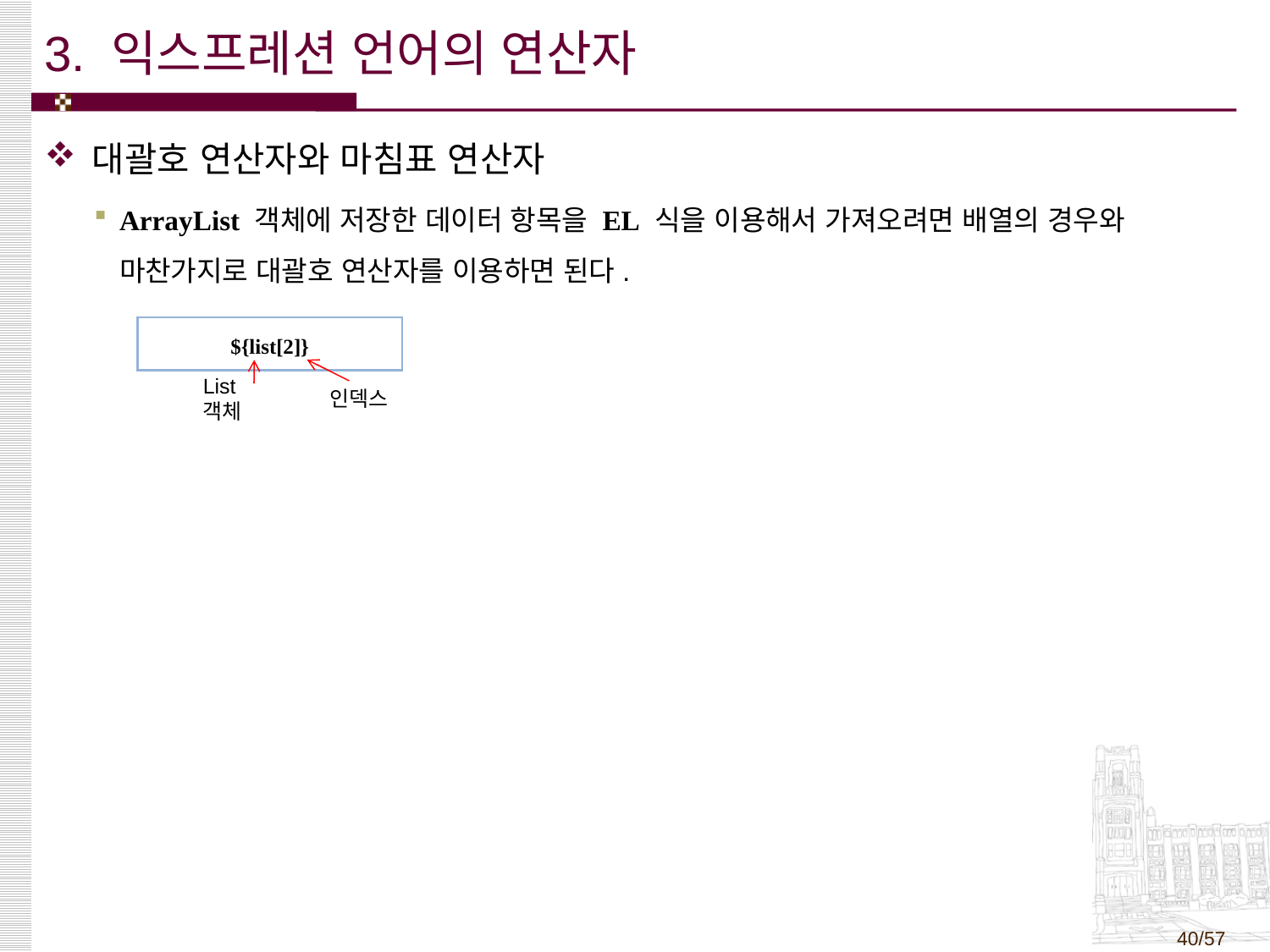

# 3. 익스프레션 언어의 연산자
대괄호 연산자와 마침표 연산자
ArrayList 객체에 저장한 데이터 항목을 EL 식을 이용해서 가져오려면 배열의 경우와 마찬가지로 대괄호 연산자를 이용하면 된다.

| ${list[2]} |
| --- |
List 객체
인덱스